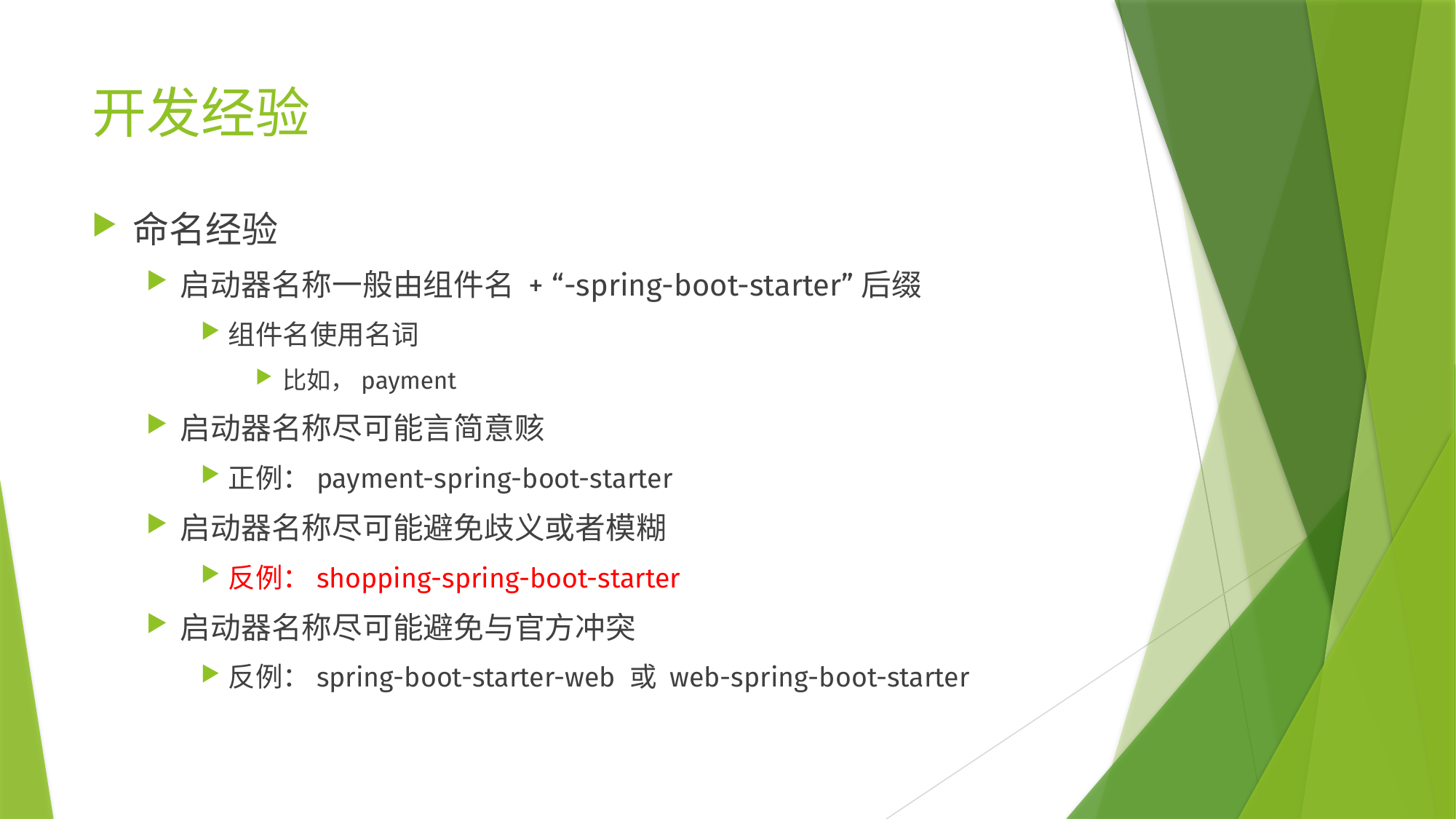

# 开发经验
命名经验
启动器名称一般由组件名 + “-spring-boot-starter”后缀
组件名使用名词
比如，payment
启动器名称尽可能言简意赅
正例：payment-spring-boot-starter
启动器名称尽可能避免歧义或者模糊
反例：shopping-spring-boot-starter
启动器名称尽可能避免与官方冲突
反例：spring-boot-starter-web 或 web-spring-boot-starter